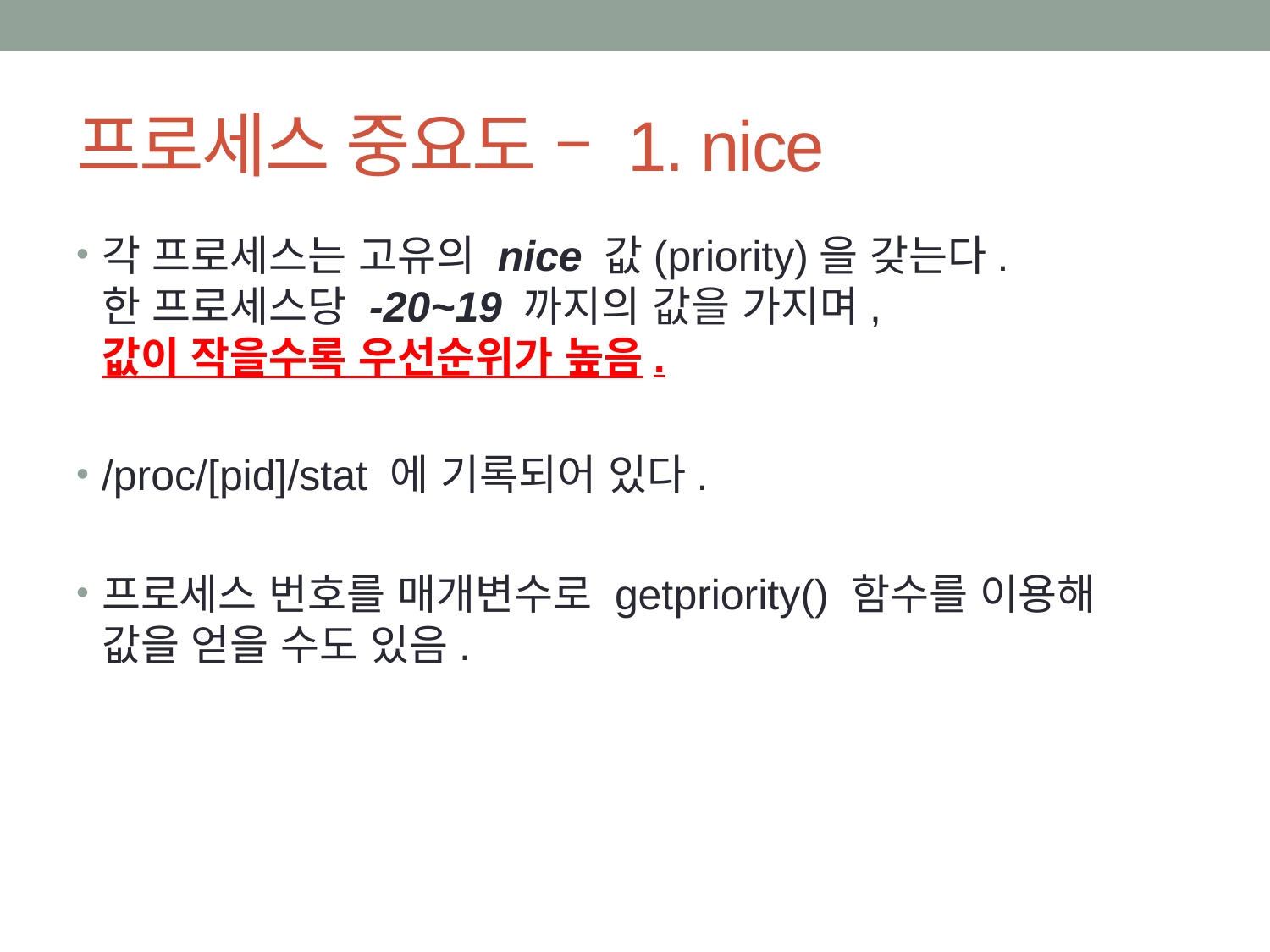

# 프로세스 중요도 – 1. nice
각 프로세스는 고유의 nice 값(priority)을 갖는다.
한 프로세스당 -20~19 까지의 값을 가지며,
값이 작을수록 우선순위가 높음.

/proc/[pid]/stat 에 기록되어 있다.

프로세스 번호를 매개변수로 getpriority() 함수를 이용해
값을 얻을 수도 있음.